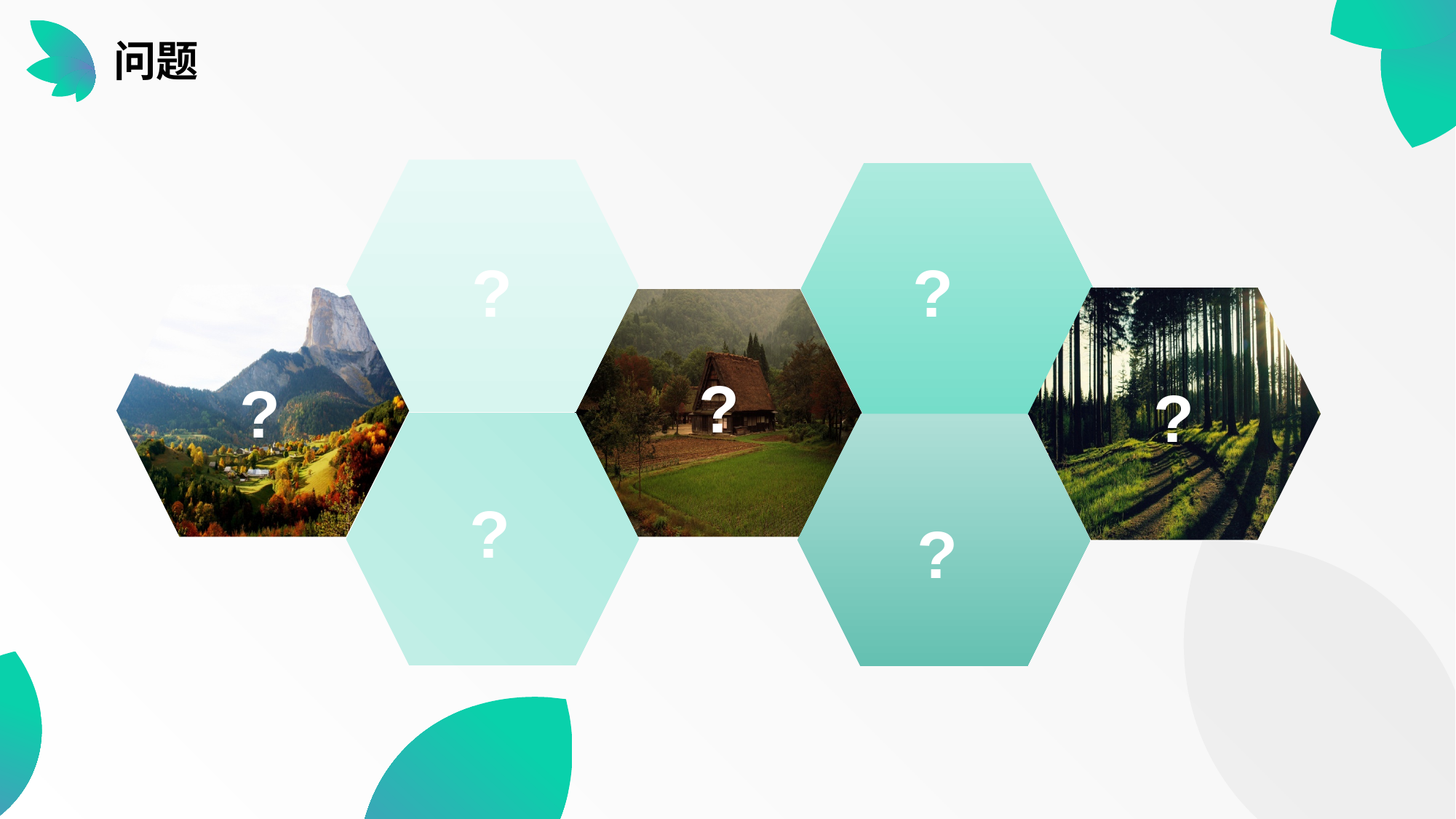

问题

?
?

?
?
?

?

?